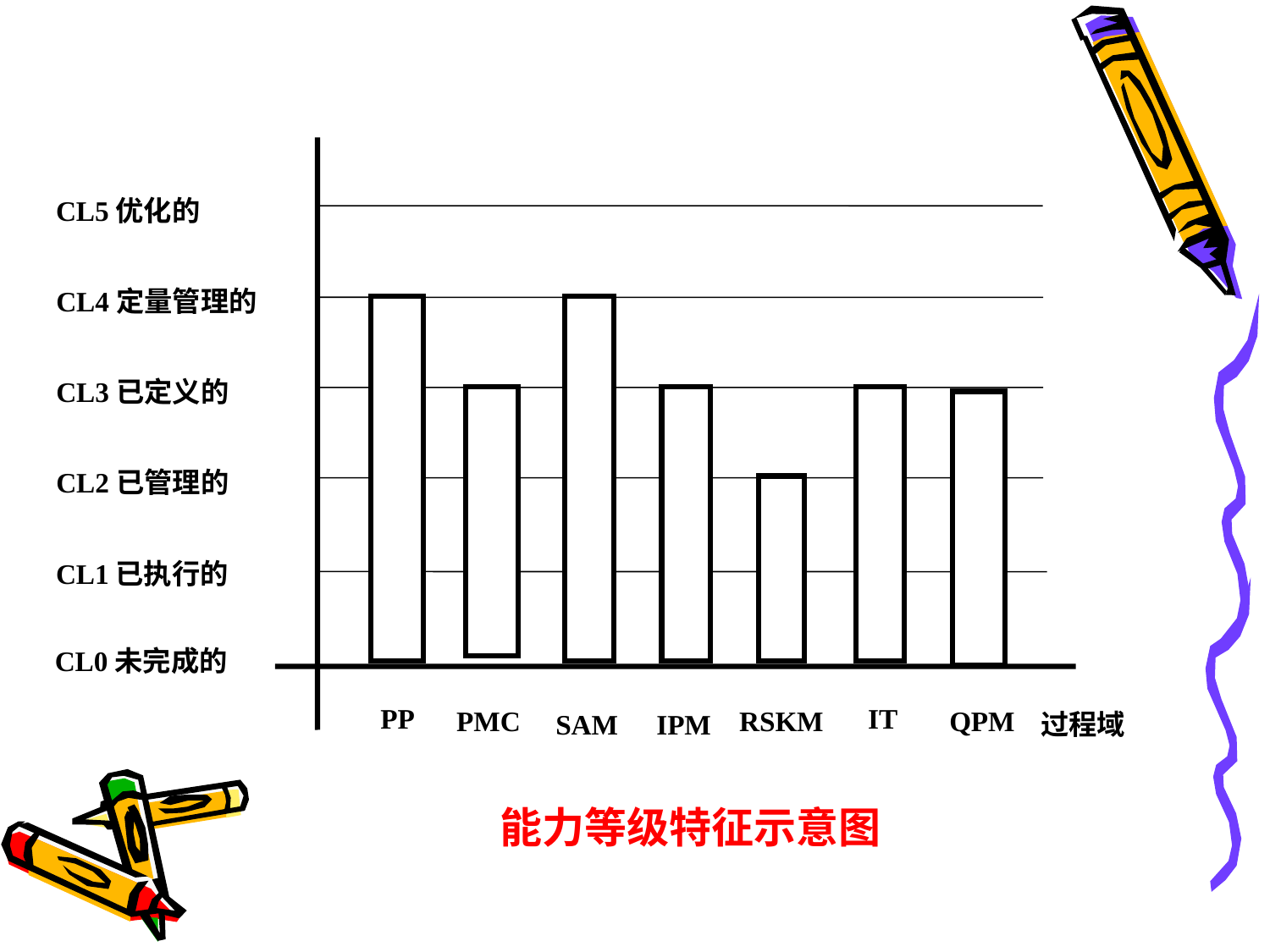

CL5优化的
CL4定量管理的
CL3已定义的
CL2已管理的
CL1已执行的
CL0未完成的

PP
IT
PMC
RSKM
QPM
SAM
IPM
过程域
能力等级特征示意图